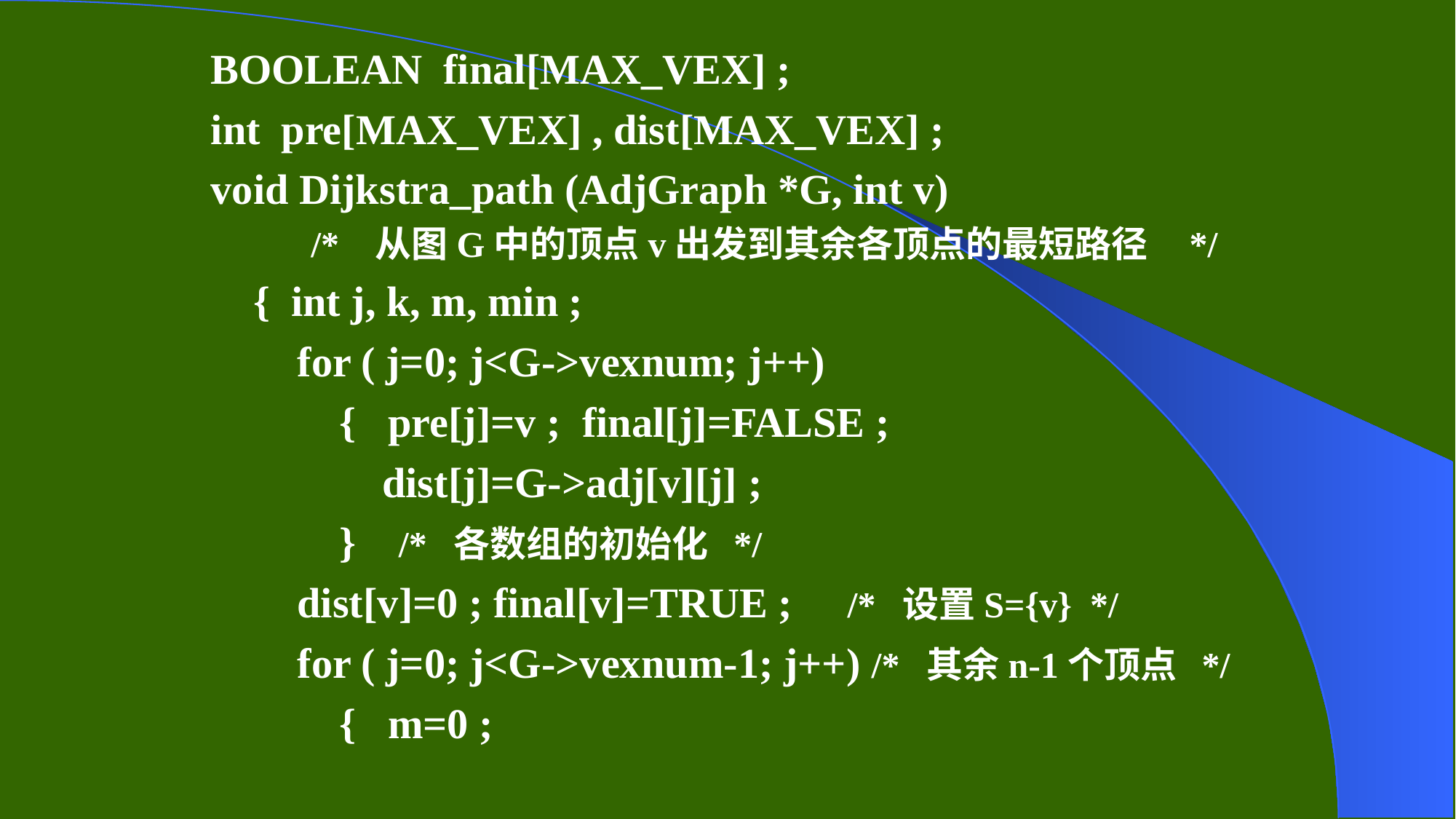

BOOLEAN  final[MAX_VEX] ;
int  pre[MAX_VEX] , dist[MAX_VEX] ;
void Dijkstra_path (AdjGraph *G, int v)
           /*   从图G中的顶点v出发到其余各顶点的最短路径    */
{  int j, k, m, min ;
for ( j=0; j<G->vexnum; j++)
{   pre[j]=v ;  final[j]=FALSE ;
dist[j]=G->adj[v][j] ;
}    /*  各数组的初始化  */
dist[v]=0 ; final[v]=TRUE ;      /*  设置S={v}  */
for ( j=0; j<G->vexnum-1; j++) /*  其余n-1个顶点  */
{   m=0 ;